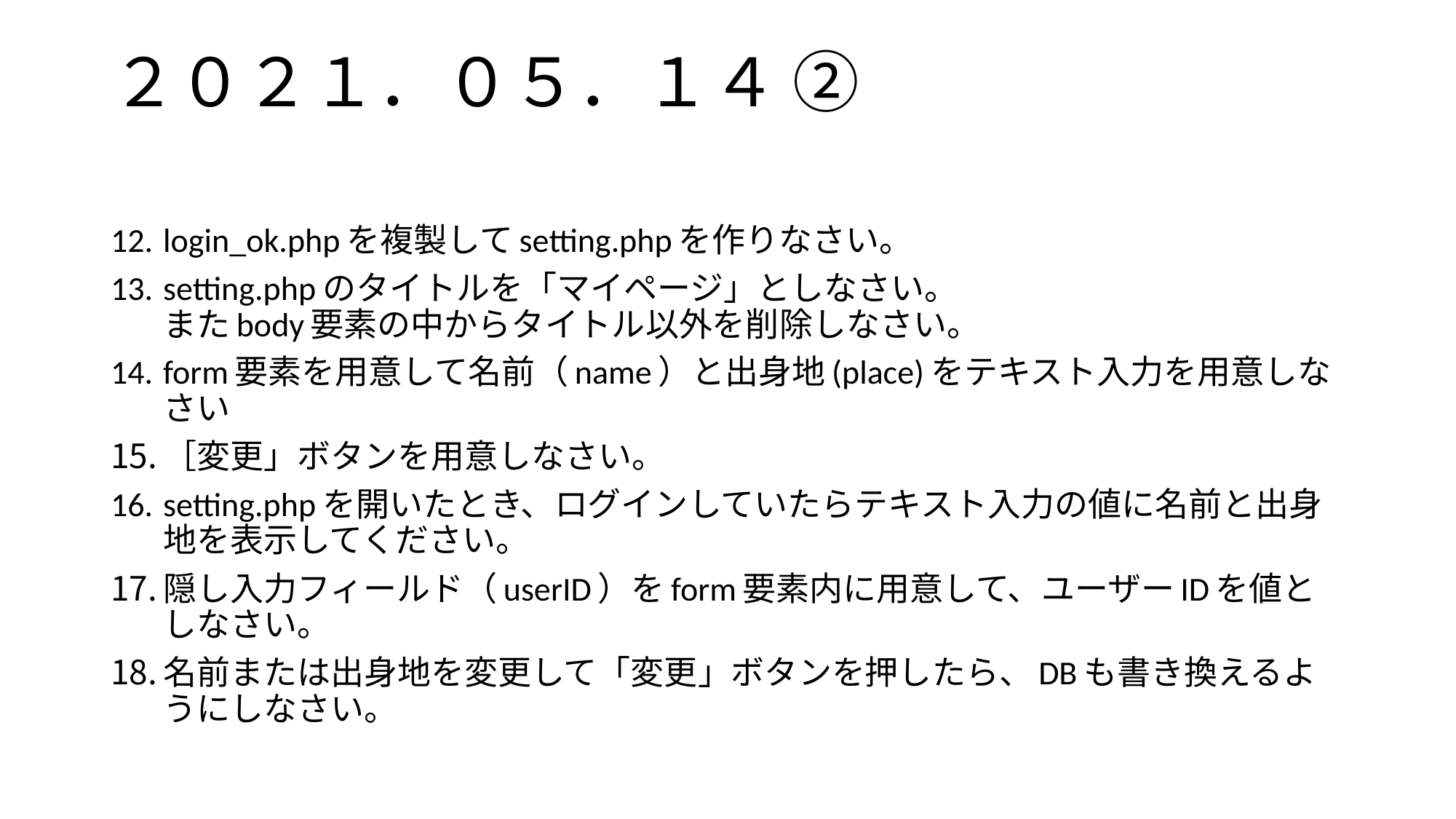

２０２１．０５．１４ ②
login_ok.phpを複製してsetting.phpを作りなさい。
setting.phpのタイトルを「マイページ」としなさい。
またbody要素の中からタイトル以外を削除しなさい。
form要素を用意して名前（name）と出身地(place)をテキスト入力を用意しなさい
［変更」ボタンを用意しなさい。
setting.phpを開いたとき、ログインしていたらテキスト入力の値に名前と出身地を表示してください。
隠し入力フィールド（userID）をform要素内に用意して、ユーザーIDを値としなさい。
名前または出身地を変更して「変更」ボタンを押したら、DBも書き換えるようにしなさい。